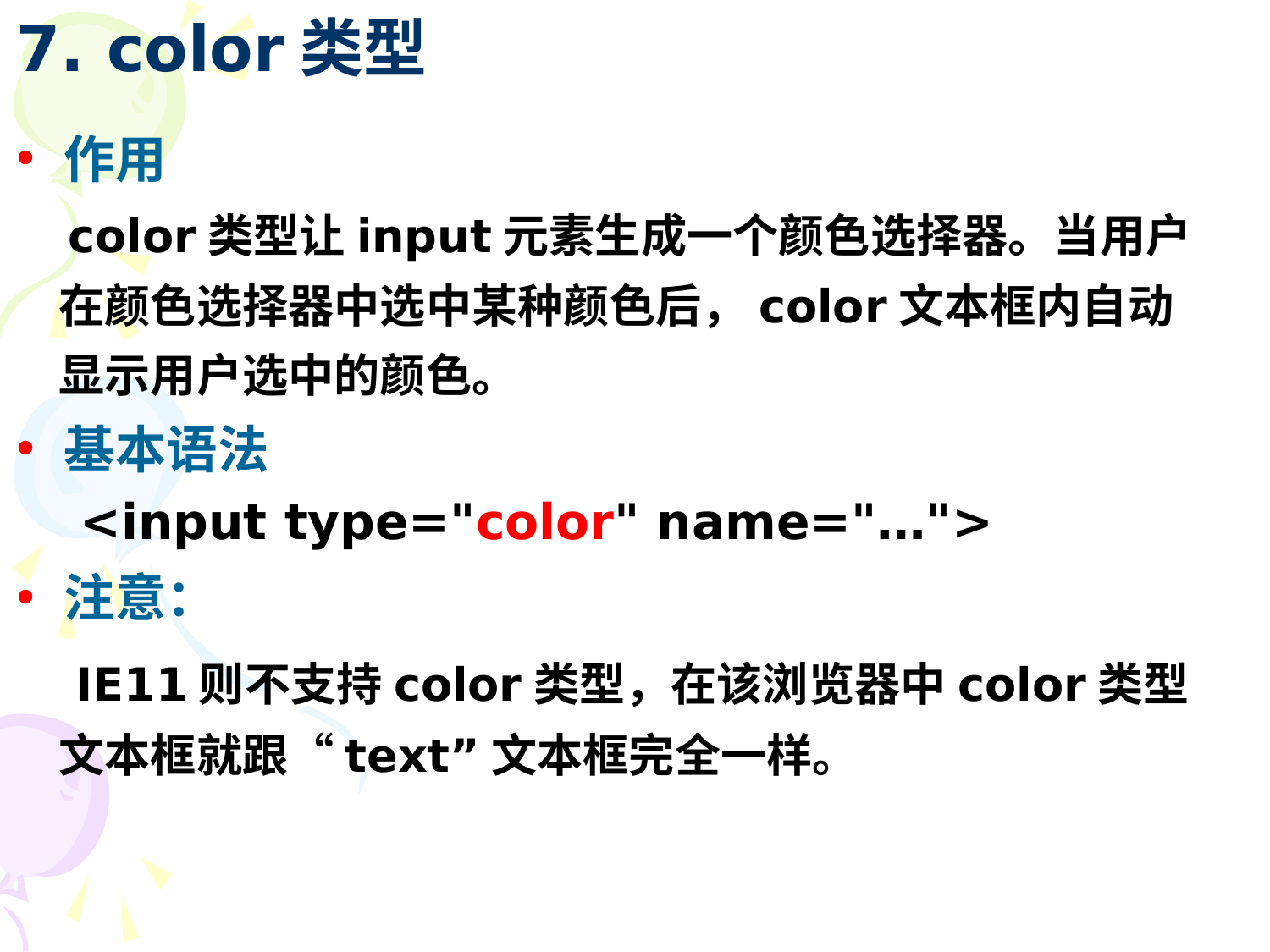

7. color类型
作用
   color类型让input元素生成一个颜色选择器。当用户
   在颜色选择器中选中某种颜色后，color文本框内自动
   显示用户选中的颜色。
基本语法
<input type="color" name="…">
注意：
   IE11则不支持color类型，在该浏览器中color类型
   文本框就跟“text”文本框完全一样。